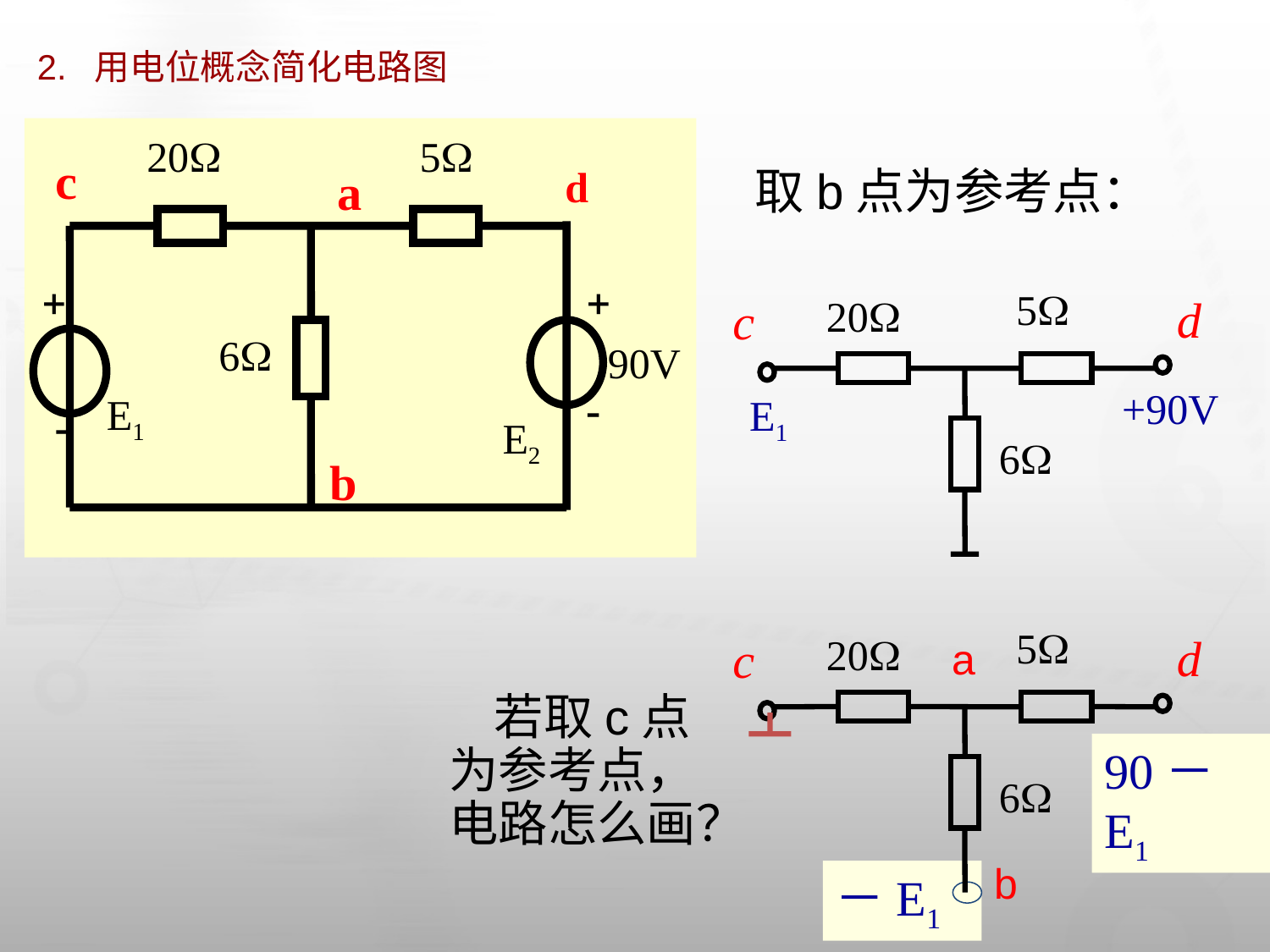

# 2.  用电位概念简化电路图

20Ω
5Ω
c
d
a

+
+

6Ω

90V
−
E1
 −

E2
b

取b点为参考点：
5Ω
20Ω

+90V
E1

6Ω

d
c
5Ω
d
20Ω
c
a

6Ω

b
   若取c点为参考点，电路怎么画？

90－E1
－E1